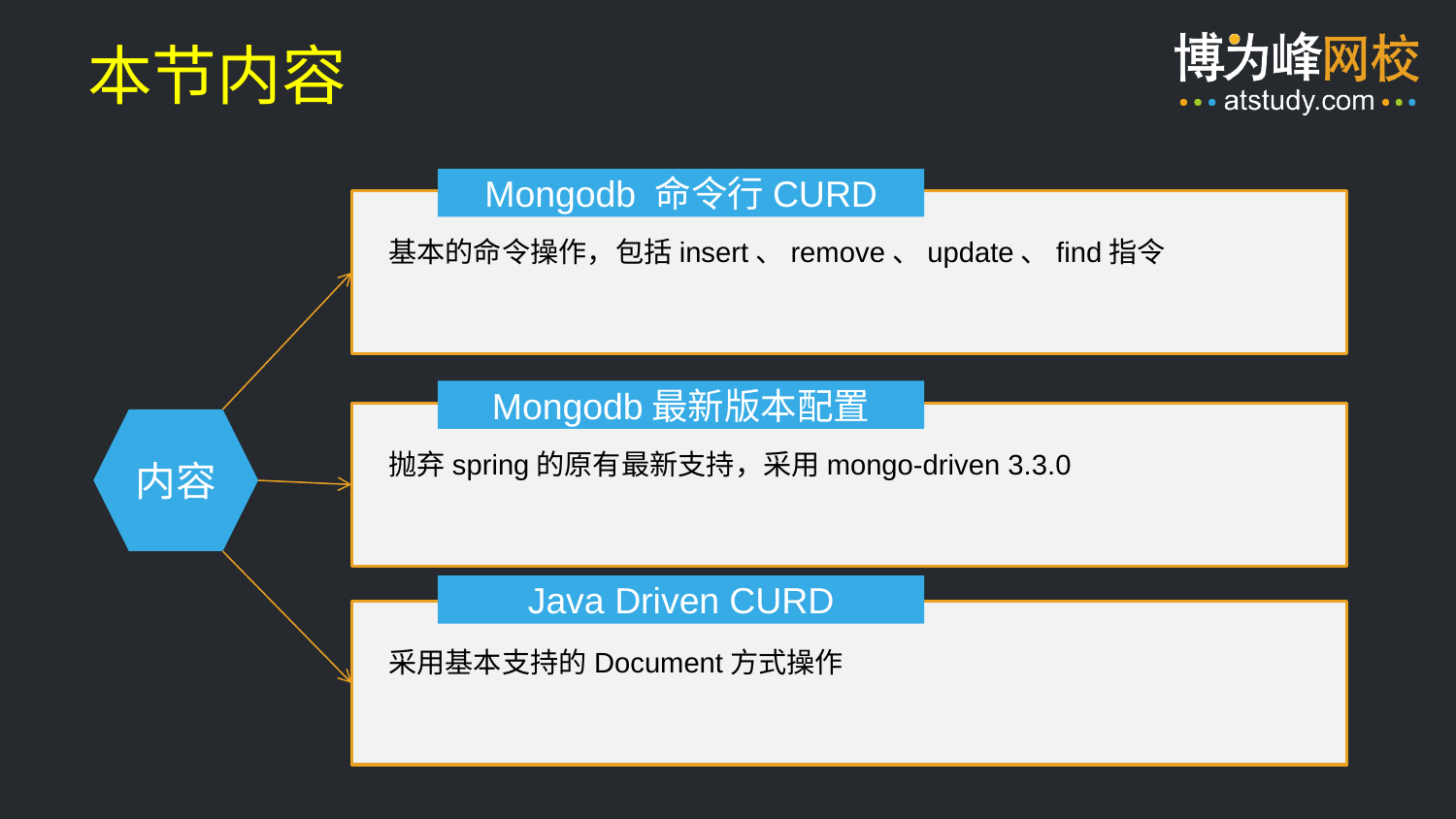

# 本节内容
Mongodb 命令行CURD

基本的命令操作，包括insert、remove、update、find指令
Mongodb最新版本配置

内容
抛弃spring的原有最新支持，采用mongo-driven 3.3.0
Java Driven CURD

采用基本支持的Document方式操作